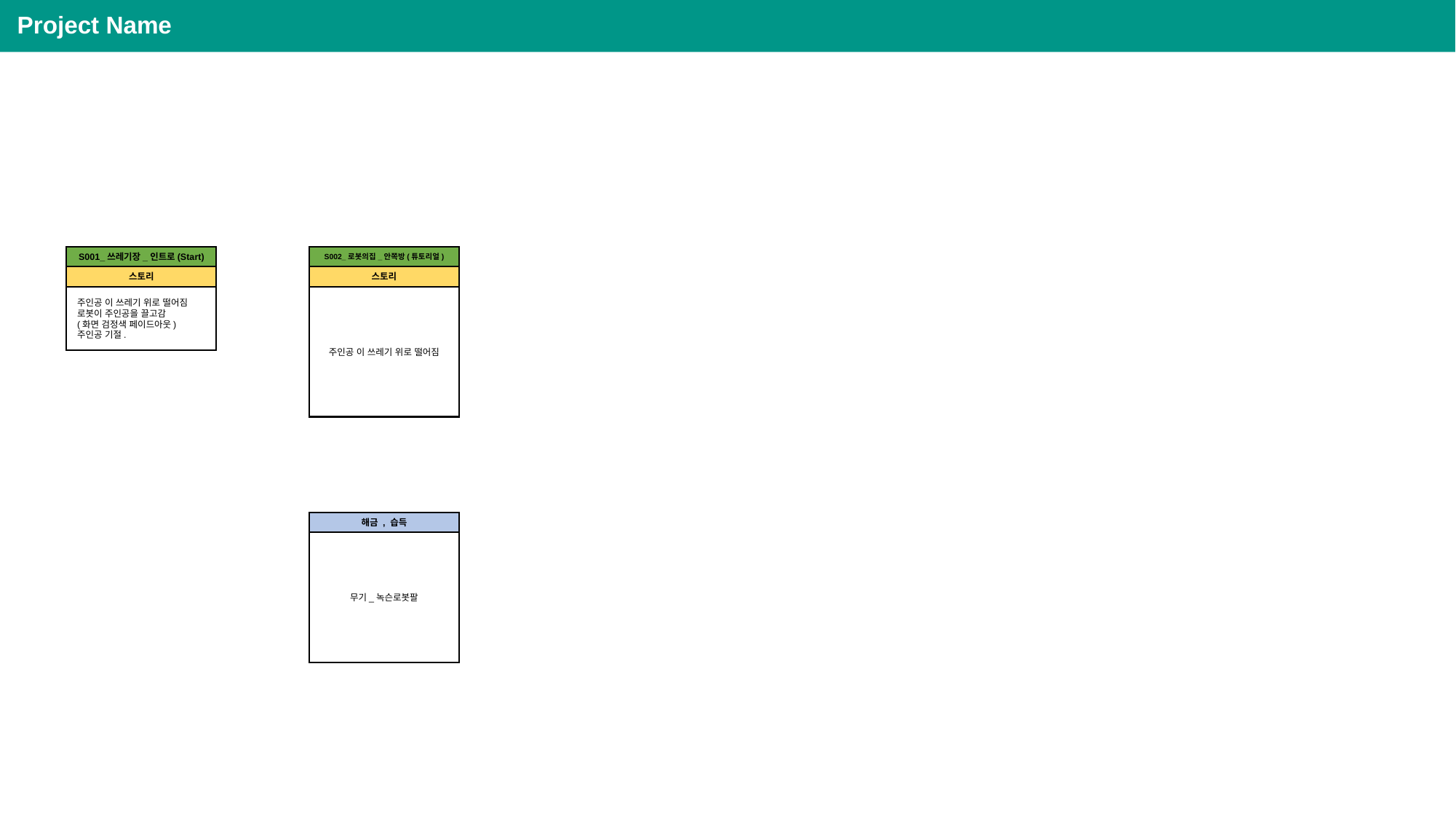

#
S001_쓰레기장_인트로(Start)
S002_로봇의집_안쪽방(튜토리얼)
스토리
스토리
주인공 이 쓰레기 위로 떨어짐
로봇이 주인공을 끌고감
(화면 검정색 페이드아웃)
주인공 기절.
주인공 이 쓰레기 위로 떨어짐
해금 , 습득
무기_녹슨로봇팔